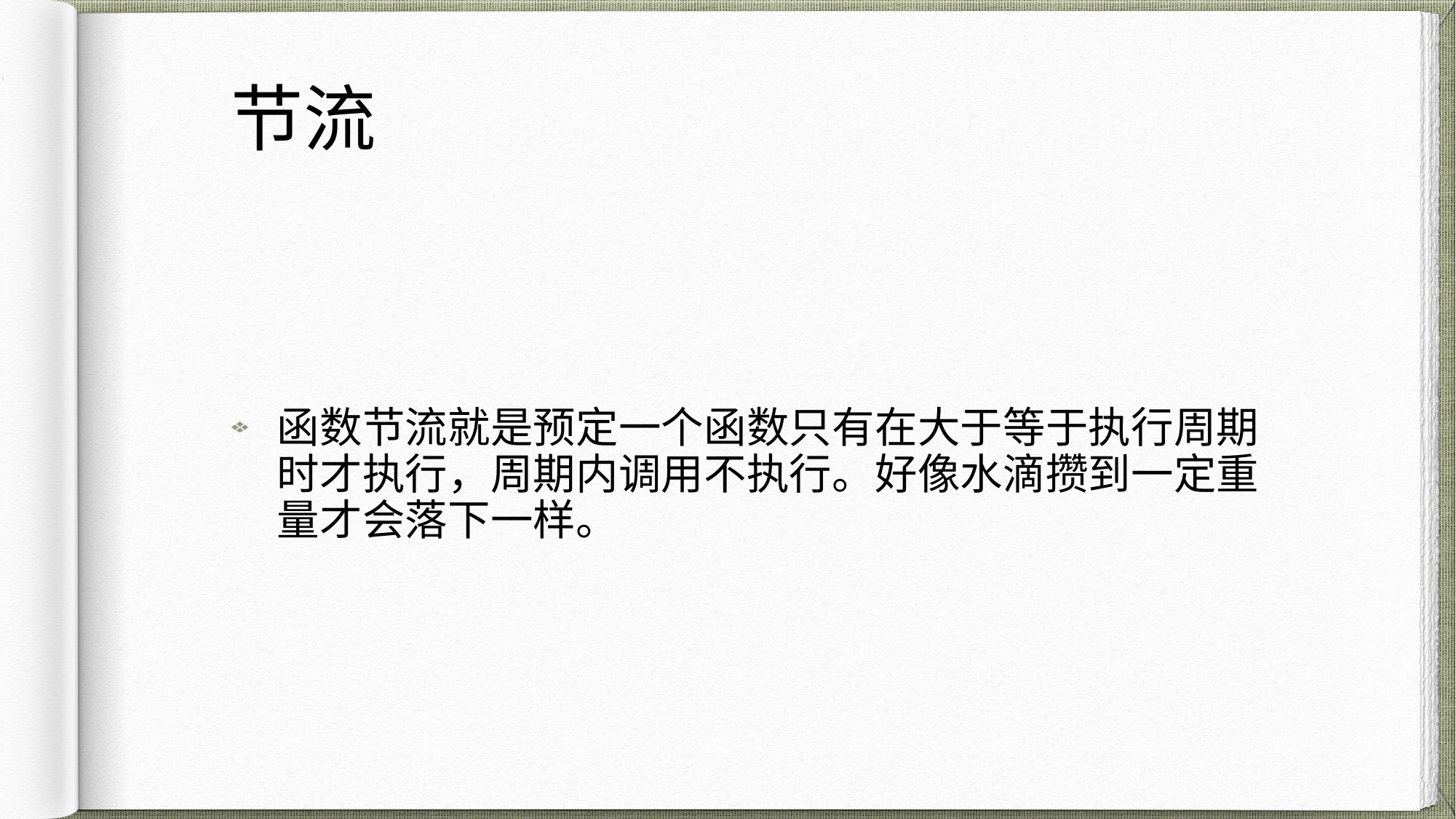

# 节流
函数节流就是预定一个函数只有在大于等于执行周期时才执行，周期内调用不执行。好像水滴攒到一定重量才会落下一样。